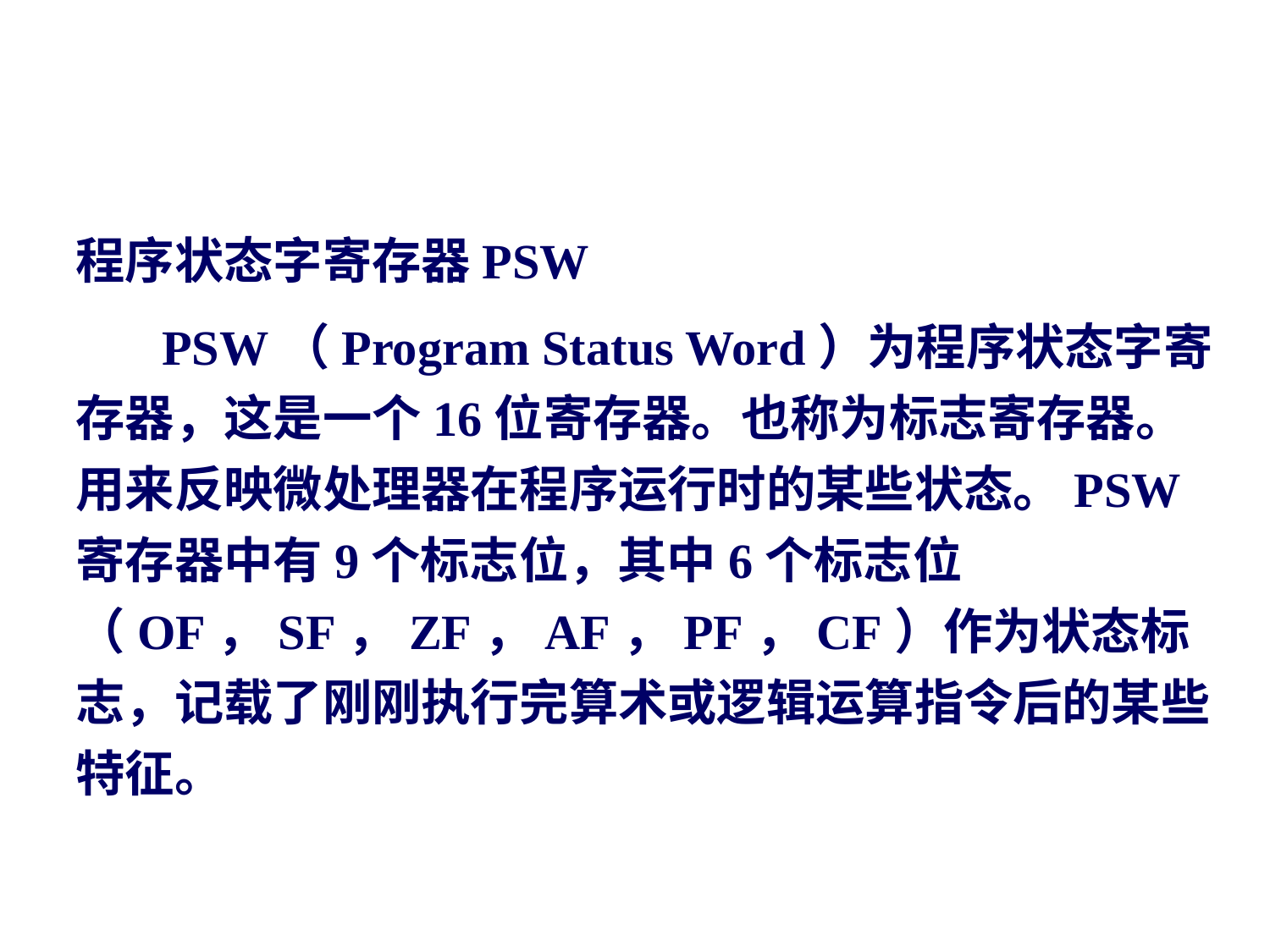

#
程序状态字寄存器PSW
       PSW（Program Status Word）为程序状态字寄存器，这是一个16位寄存器。也称为标志寄存器。用来反映微处理器在程序运行时的某些状态。PSW寄存器中有9个标志位，其中6个标志位（OF，SF，ZF，AF，PF，CF）作为状态标志，记载了刚刚执行完算术或逻辑运算指令后的某些特征。